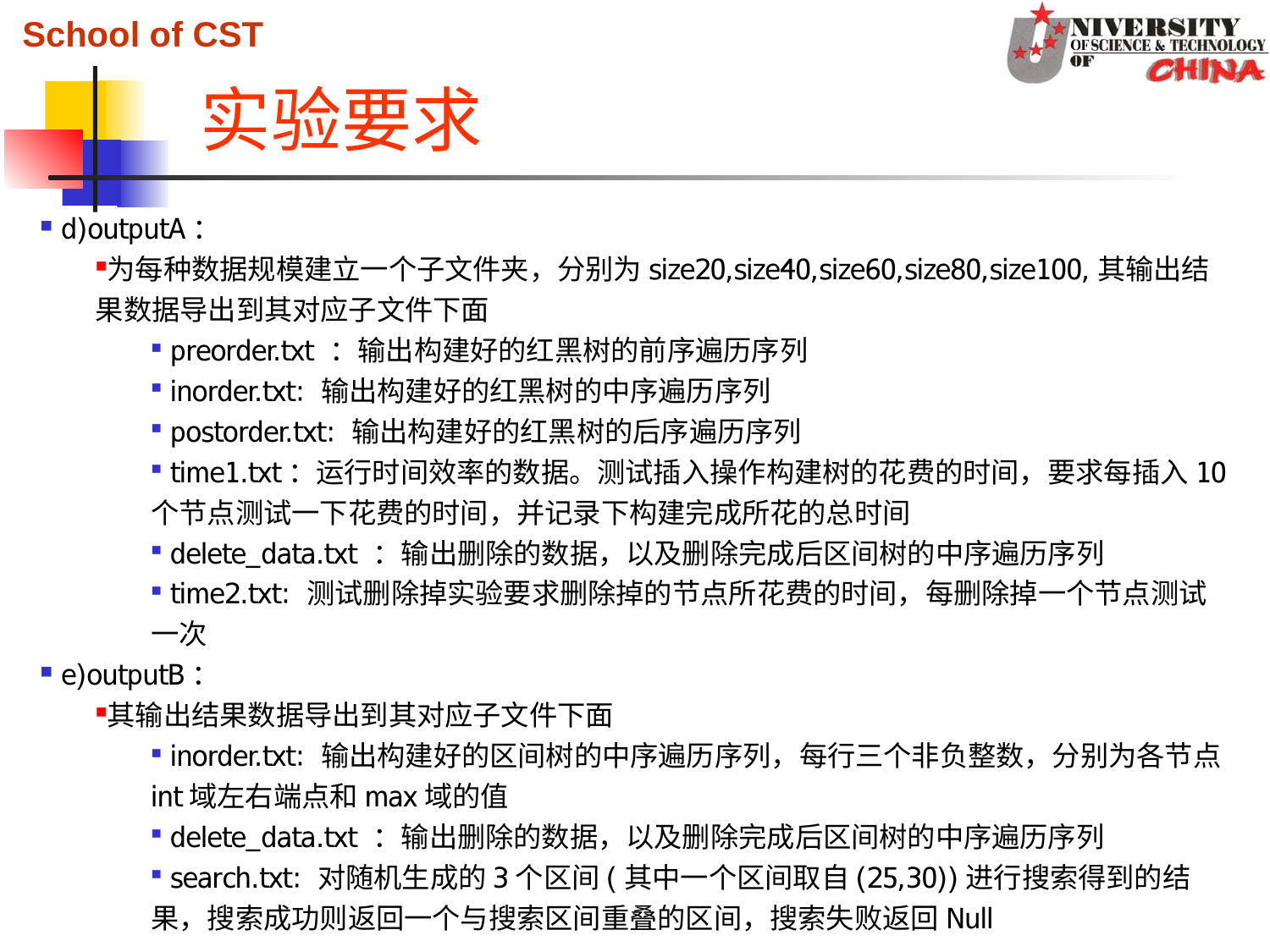

# 实验要求

 d)outputA：
为每种数据规模建立一个子文件夹，分别为size20,size40,size60,size80,size100,其输出结果数据导出到其对应子文件下面
 preorder.txt ：输出构建好的红黑树的前序遍历序列
 inorder.txt: 输出构建好的红黑树的中序遍历序列
 postorder.txt: 输出构建好的红黑树的后序遍历序列
 time1.txt：运行时间效率的数据。测试插入操作构建树的花费的时间，要求每插入10个节点测试一下花费的时间，并记录下构建完成所花的总时间
 delete_data.txt ：输出删除的数据，以及删除完成后区间树的中序遍历序列
 time2.txt: 测试删除掉实验要求删除掉的节点所花费的时间，每删除掉一个节点测试一次
 e)outputB：
其输出结果数据导出到其对应子文件下面
 inorder.txt: 输出构建好的区间树的中序遍历序列，每行三个非负整数，分别为各节点int域左右端点和max域的值
 delete_data.txt ：输出删除的数据，以及删除完成后区间树的中序遍历序列
 search.txt: 对随机生成的3个区间(其中一个区间取自(25,30))进行搜索得到的结果，搜索成功则返回一个与搜索区间重叠的区间，搜索失败返回Null